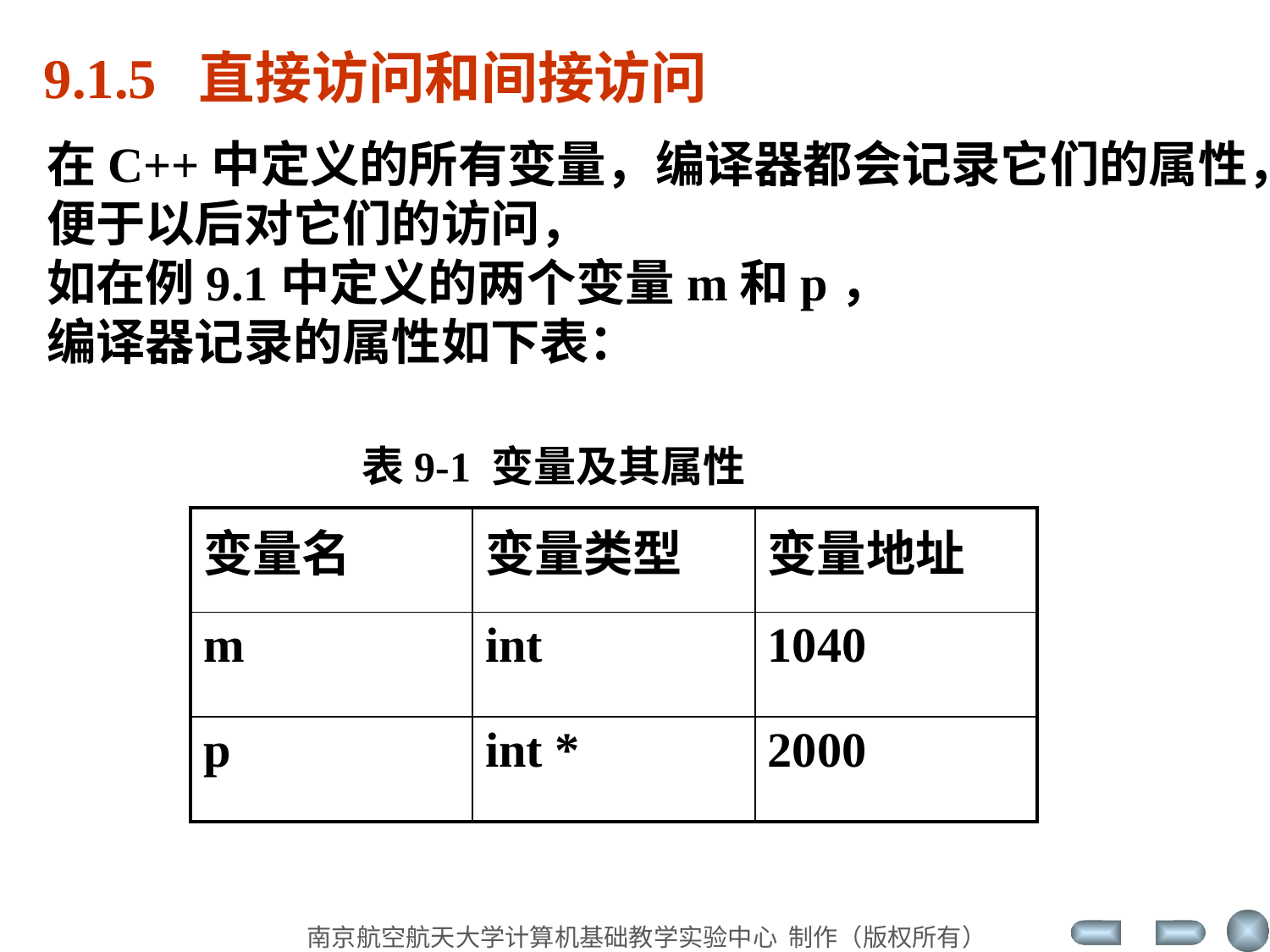

9.1.5  直接访问和间接访问
在C++中定义的所有变量，编译器都会记录它们的属性，
便于以后对它们的访问，
如在例9.1中定义的两个变量m和p，
编译器记录的属性如下表：
表9-1 变量及其属性
| 变量名 | 变量类型 | 变量地址 |
| --- | --- | --- |
| m | int | 1040 |
| p | int \* | 2000 |